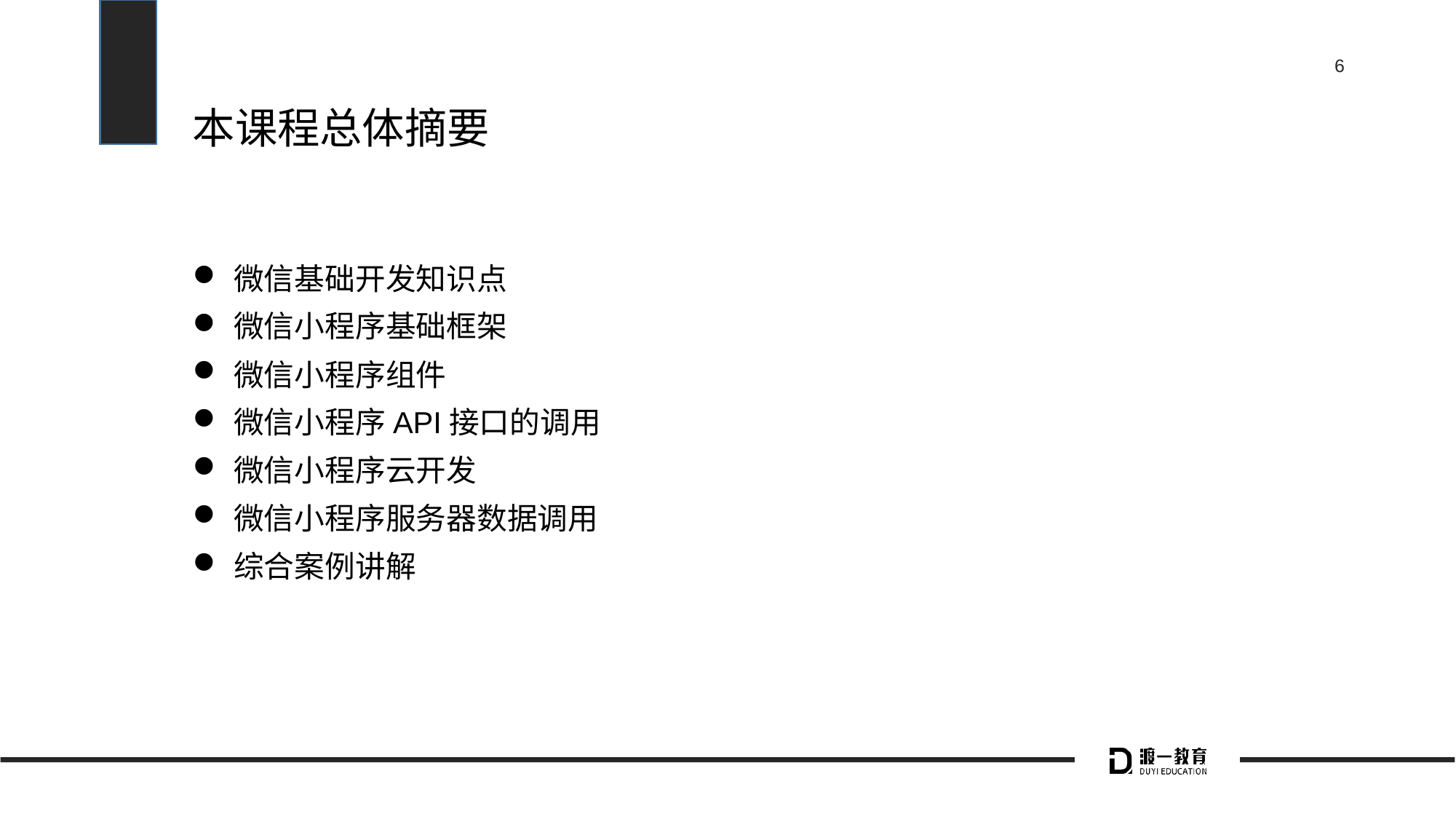

# 本课程总体摘要

微信基础开发知识点
微信小程序基础框架
微信小程序组件
微信小程序API接口的调用
微信小程序云开发
微信小程序服务器数据调用
综合案例讲解